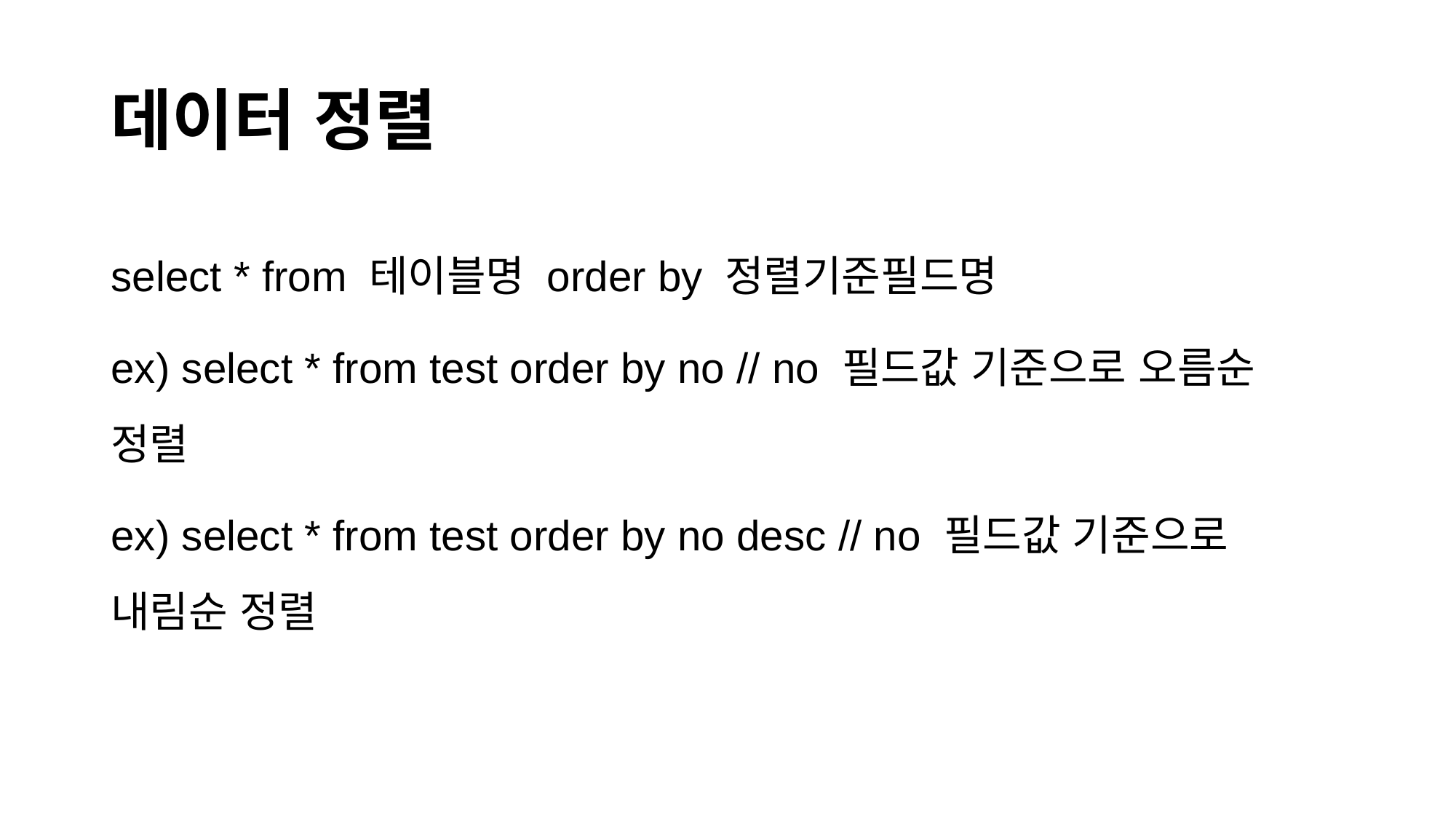

# 데이터 정렬
select * from 테이블명 order by 정렬기준필드명
ex) select * from test order by no // no 필드값 기준으로 오름순 정렬
ex) select * from test order by no desc // no 필드값 기준으로 내림순 정렬